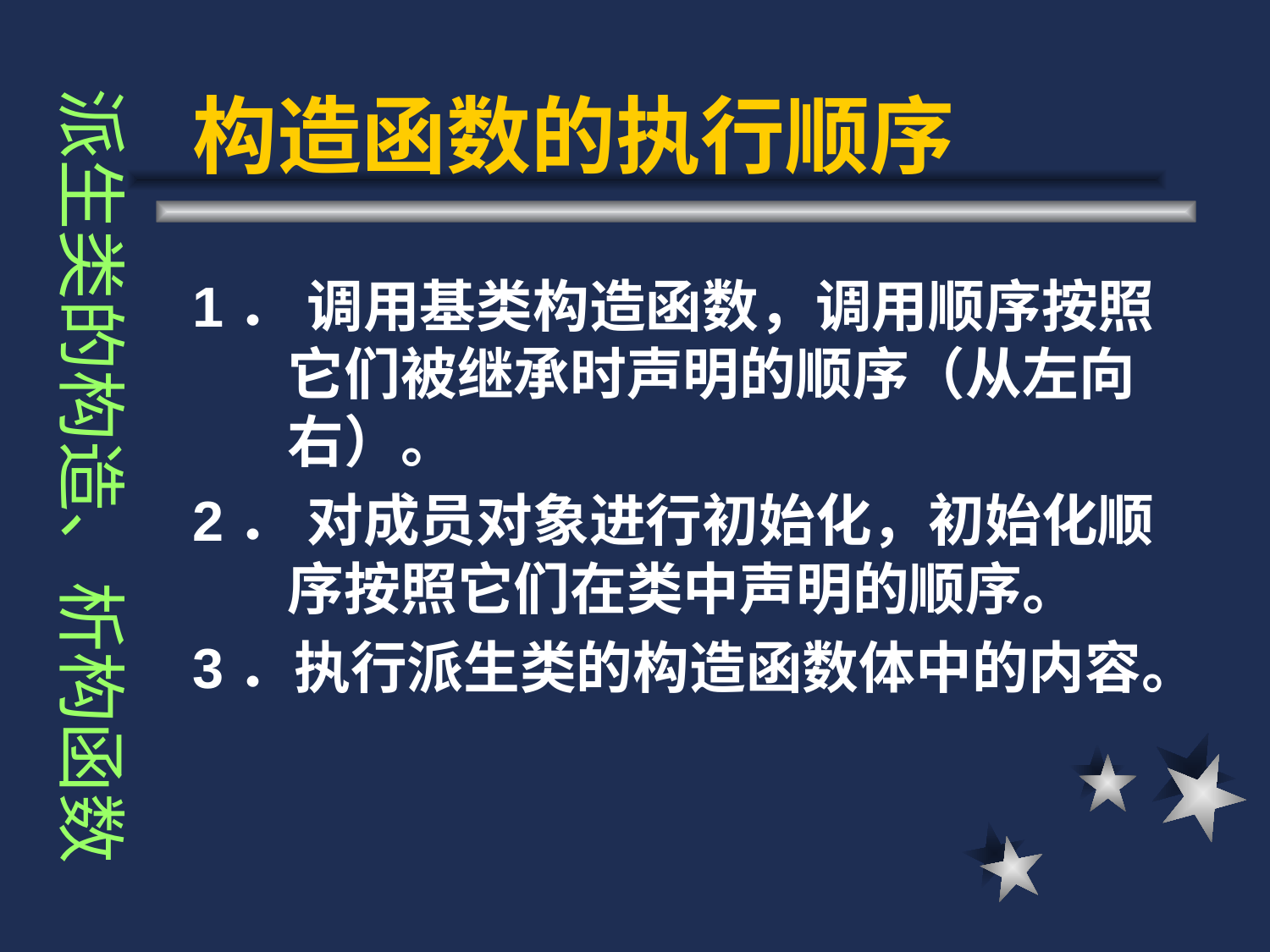

# 构造函数的执行顺序
派生类的构造、析构函数
1． 调用基类构造函数，调用顺序按照它们被继承时声明的顺序（从左向右）。
2． 对成员对象进行初始化，初始化顺序按照它们在类中声明的顺序。
3．执行派生类的构造函数体中的内容。

39